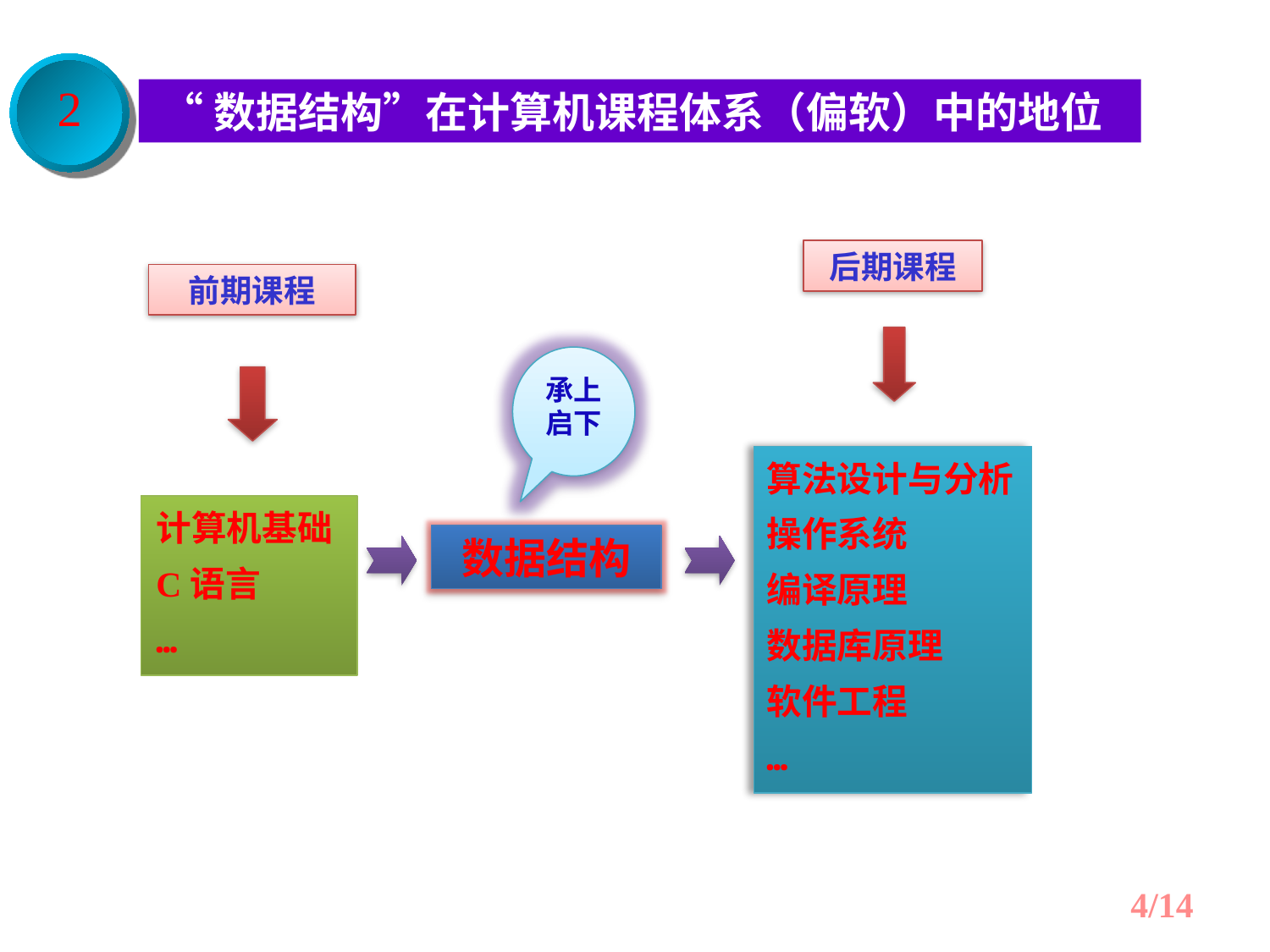

2
 “数据结构”在计算机课程体系（偏软）中的地位
后期课程

算法设计与分析
操作系统
编译原理
数据库原理
软件工程
…

前期课程

计算机基础
C语言
…
承上启下
数据结构

4/14